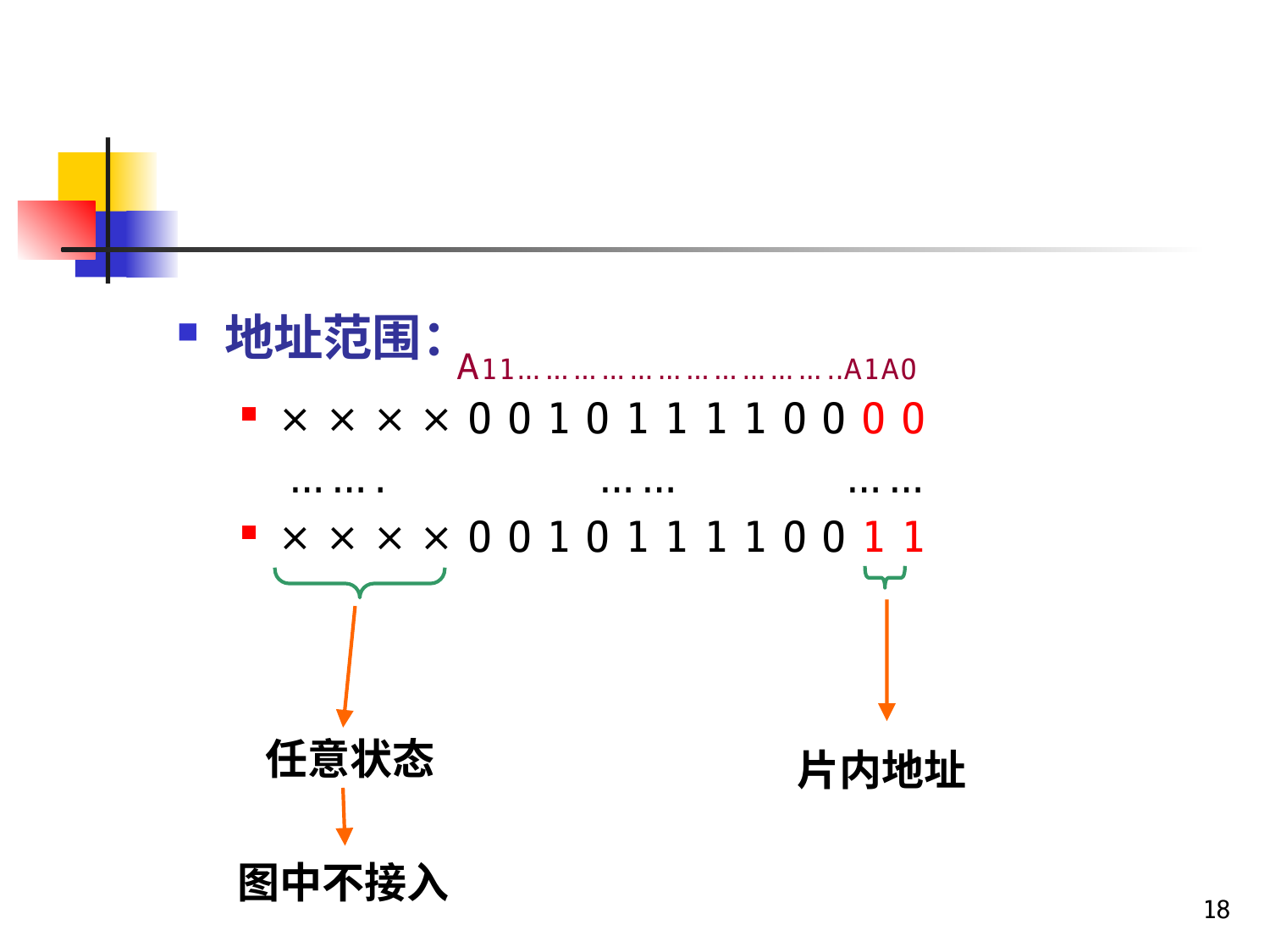

地址范围：
× × × × 0 0 1 0 1 1 1 1 0 0 0 0
    …….                 ……             ……
× × × × 0 0 1 0 1 1 1 1 0 0 1 1
A11……………………………..A1A0

任意状态
片内地址

图中不接入
18